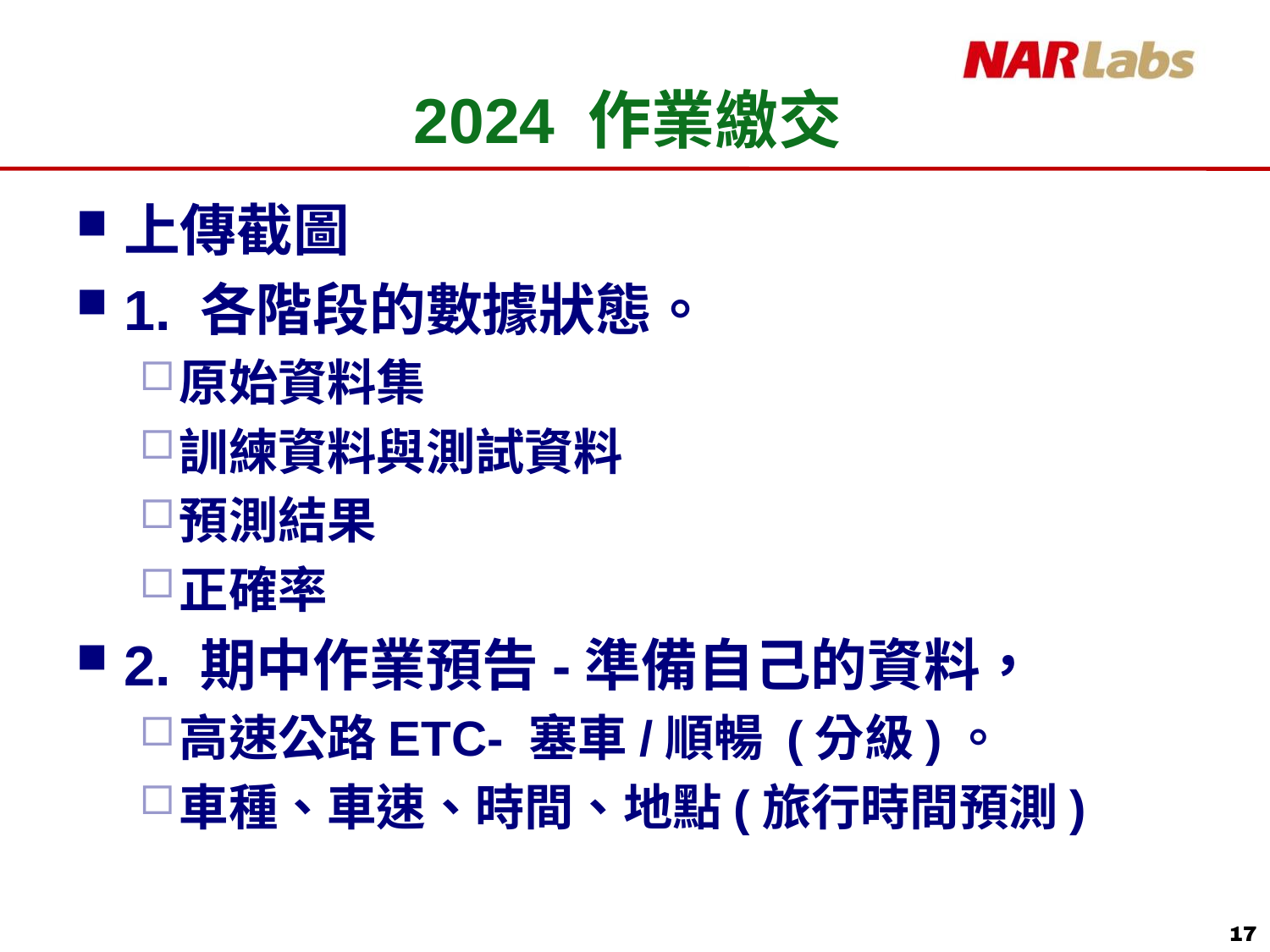

# 2024 作業繳交
上傳截圖
1. 各階段的數據狀態。
原始資料集
訓練資料與測試資料
預測結果
正確率
2. 期中作業預告-準備自己的資料，
高速公路ETC- 塞車/順暢 (分級)。
車種、車速、時間、地點(旅行時間預測)
17